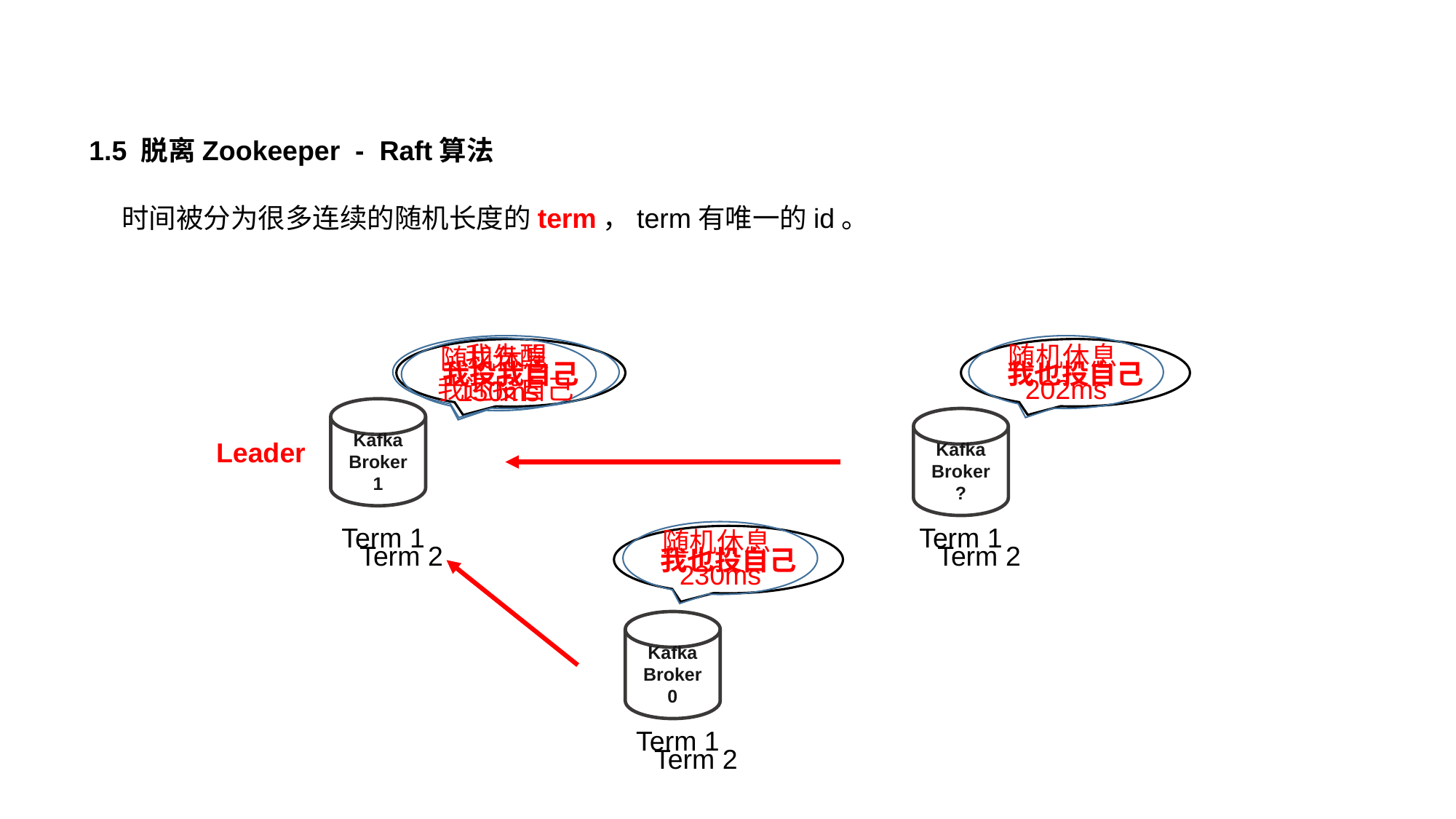

1.5 脱离Zookeeper  -  Raft算法
时间被分为很多连续的随机长度的term，term有唯一的id。
我先醒
我还投自己
随机休息202ms
随机休息150ms
我也投自己
我投我自己
Kafka
Broker 1
Kafka
Broker ?
Leader
Term 1
Term 1
随机休息230ms
我也投自己
Term 2
Term 2
Kafka
Broker 0
Term 1
Term 2